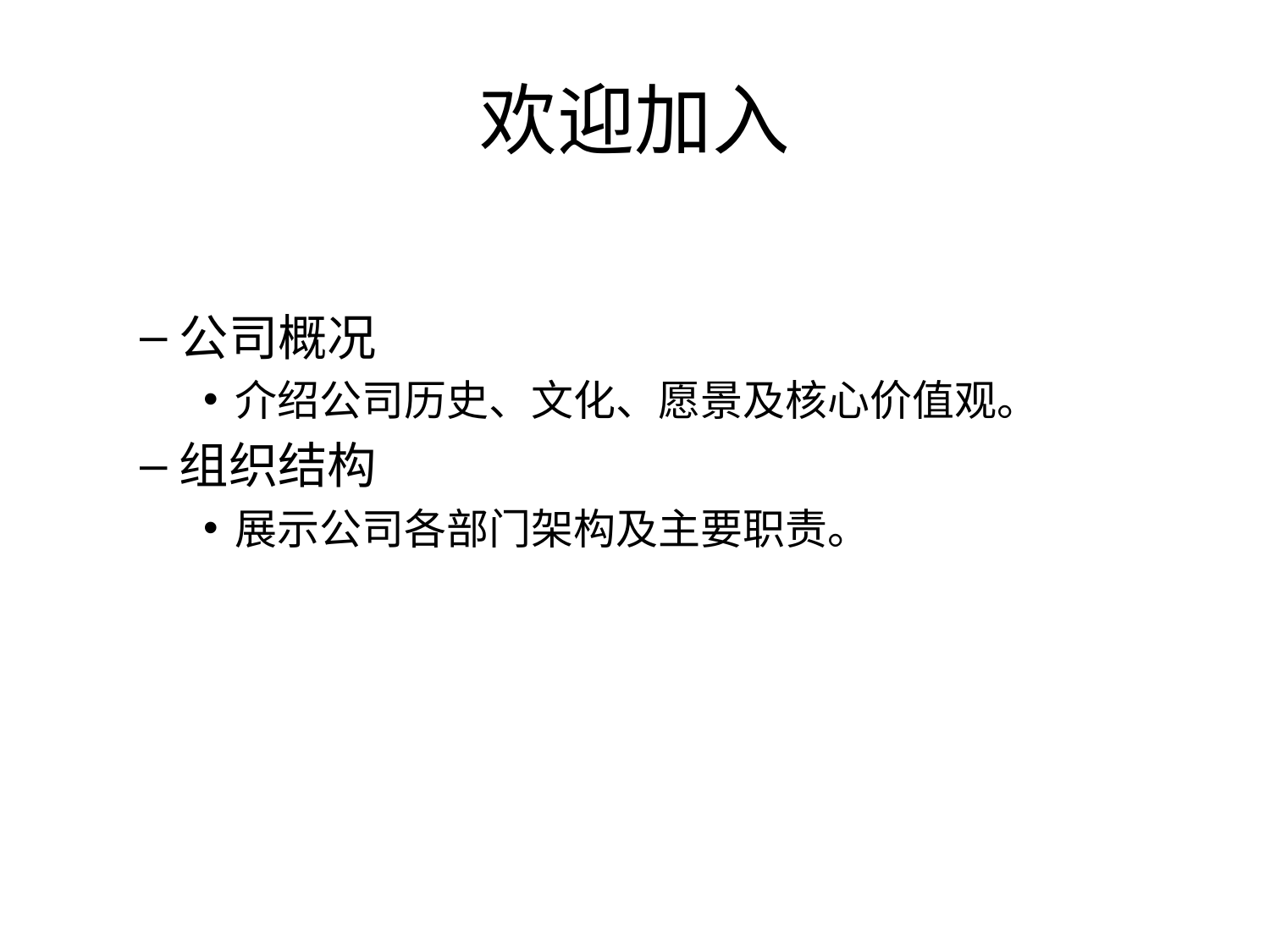

# 欢迎加入

公司概况
介绍公司历史、文化、愿景及核心价值观。
组织结构
展示公司各部门架构及主要职责。